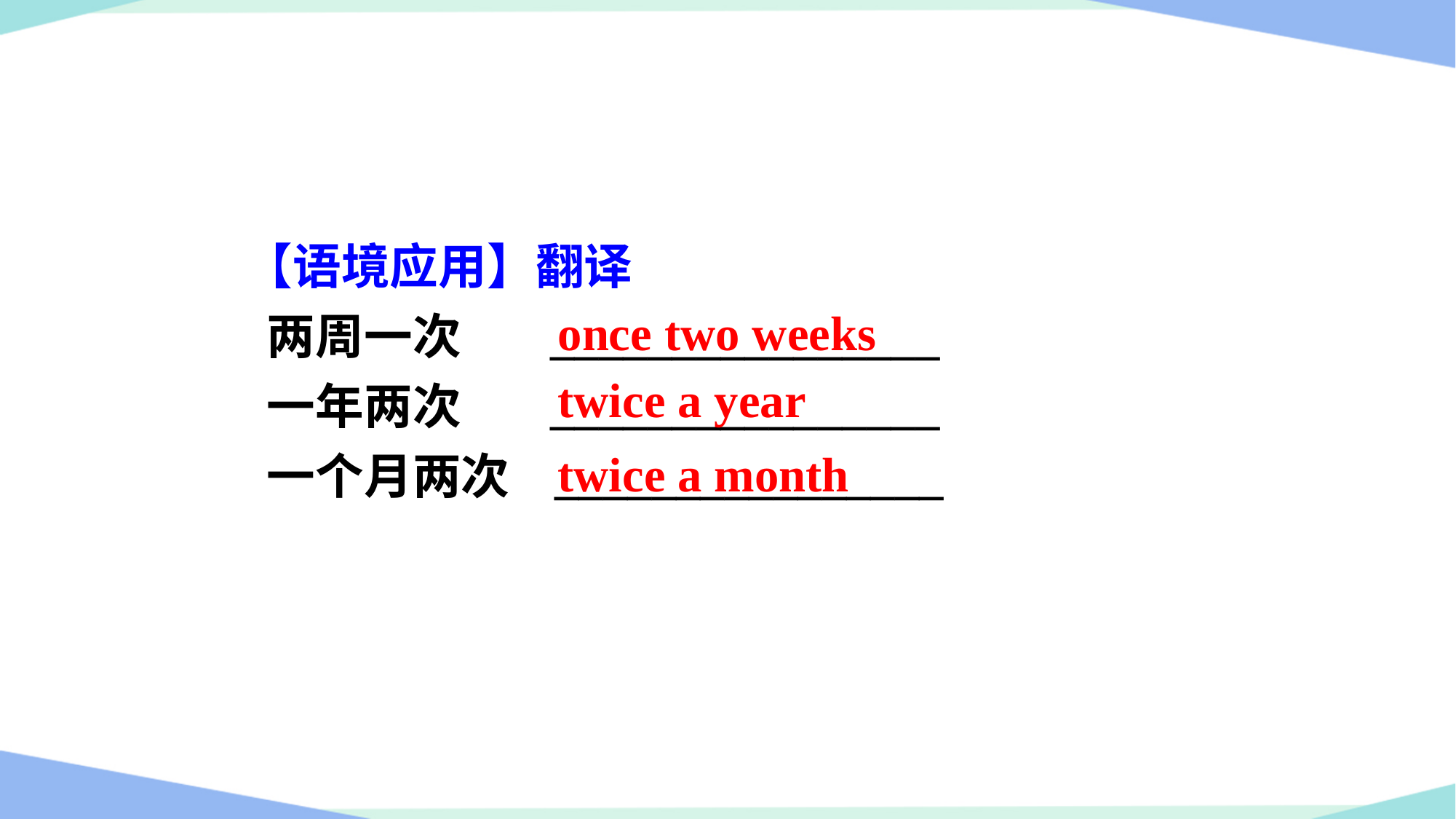

【语境应用】翻译
 两周一次       ________________
 一年两次       ________________
 一个月两次   ________________
once two weeks
twice a year
twice a month